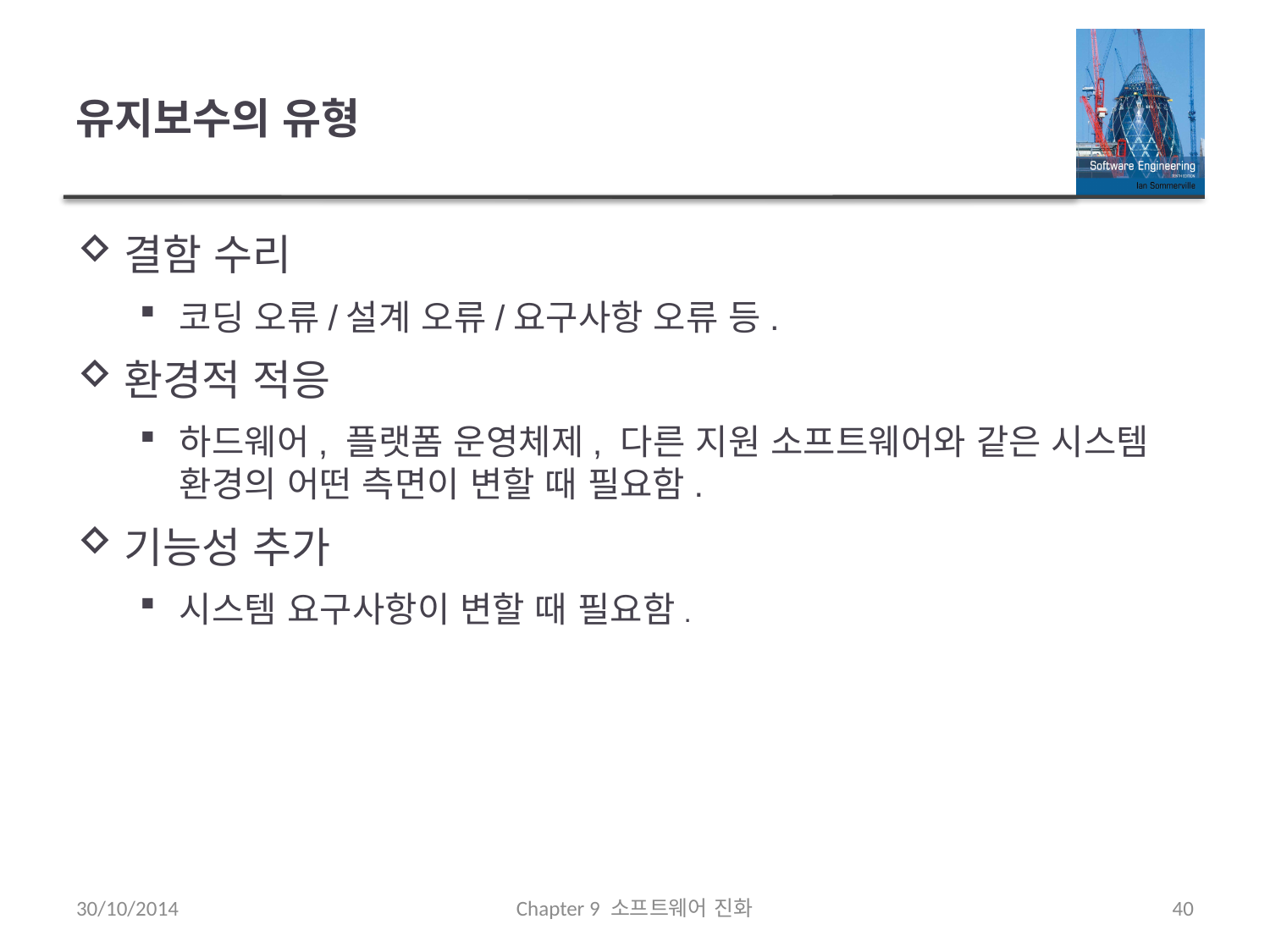

# 유지보수의 유형
결함 수리
코딩 오류/설계 오류/요구사항 오류 등.
환경적 적응
하드웨어, 플랫폼 운영체제, 다른 지원 소프트웨어와 같은 시스템 환경의 어떤 측면이 변할 때 필요함.
기능성 추가
시스템 요구사항이 변할 때 필요함.
30/10/2014
Chapter 9 소프트웨어 진화
40